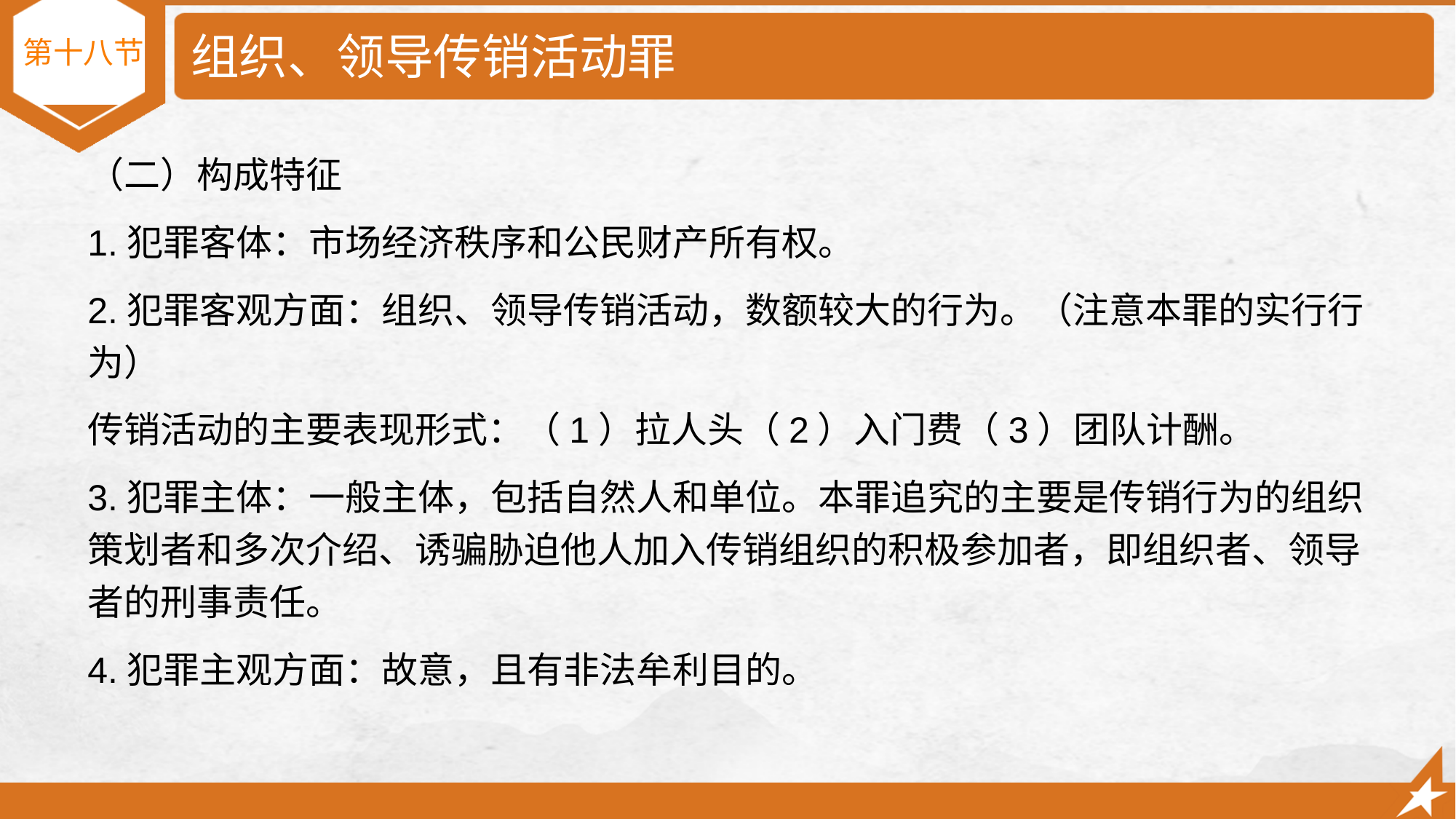

# 组织、领导传销活动罪
 第十八节
（二）构成特征
1.犯罪客体：市场经济秩序和公民财产所有权。
2.犯罪客观方面：组织、领导传销活动，数额较大的行为。（注意本罪的实行行为）
传销活动的主要表现形式：（1）拉人头（2）入门费（3）团队计酬。
3.犯罪主体：一般主体，包括自然人和单位。本罪追究的主要是传销行为的组织策划者和多次介绍、诱骗胁迫他人加入传销组织的积极参加者，即组织者、领导者的刑事责任。
4.犯罪主观方面：故意，且有非法牟利目的。